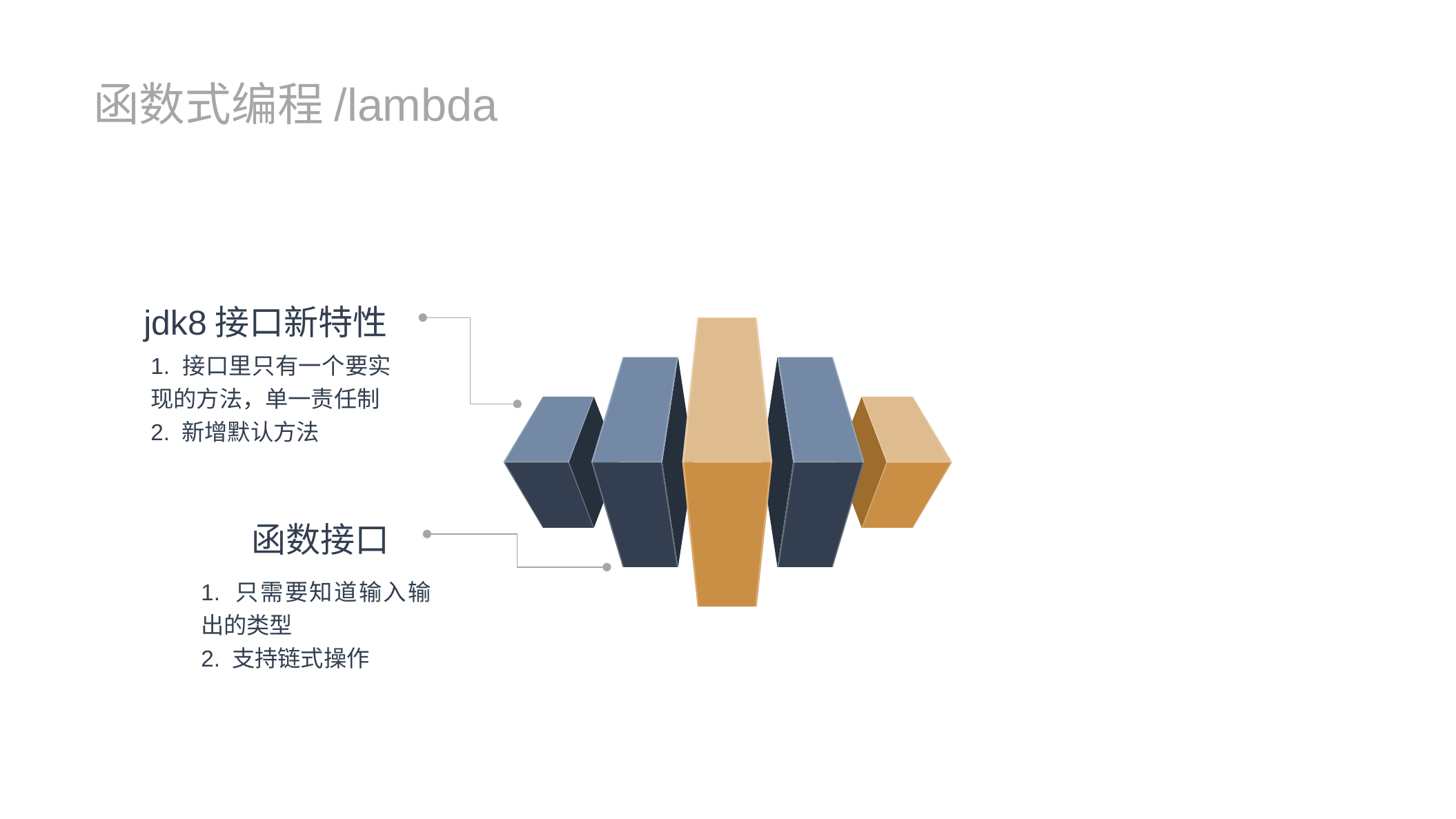

函数式编程/lambda
jdk8接口新特性

1. 接口里只有一个要实现的方法，单一责任制
2. 新增默认方法
函数接口
1. 只需要知道输入输出的类型
2. 支持链式操作